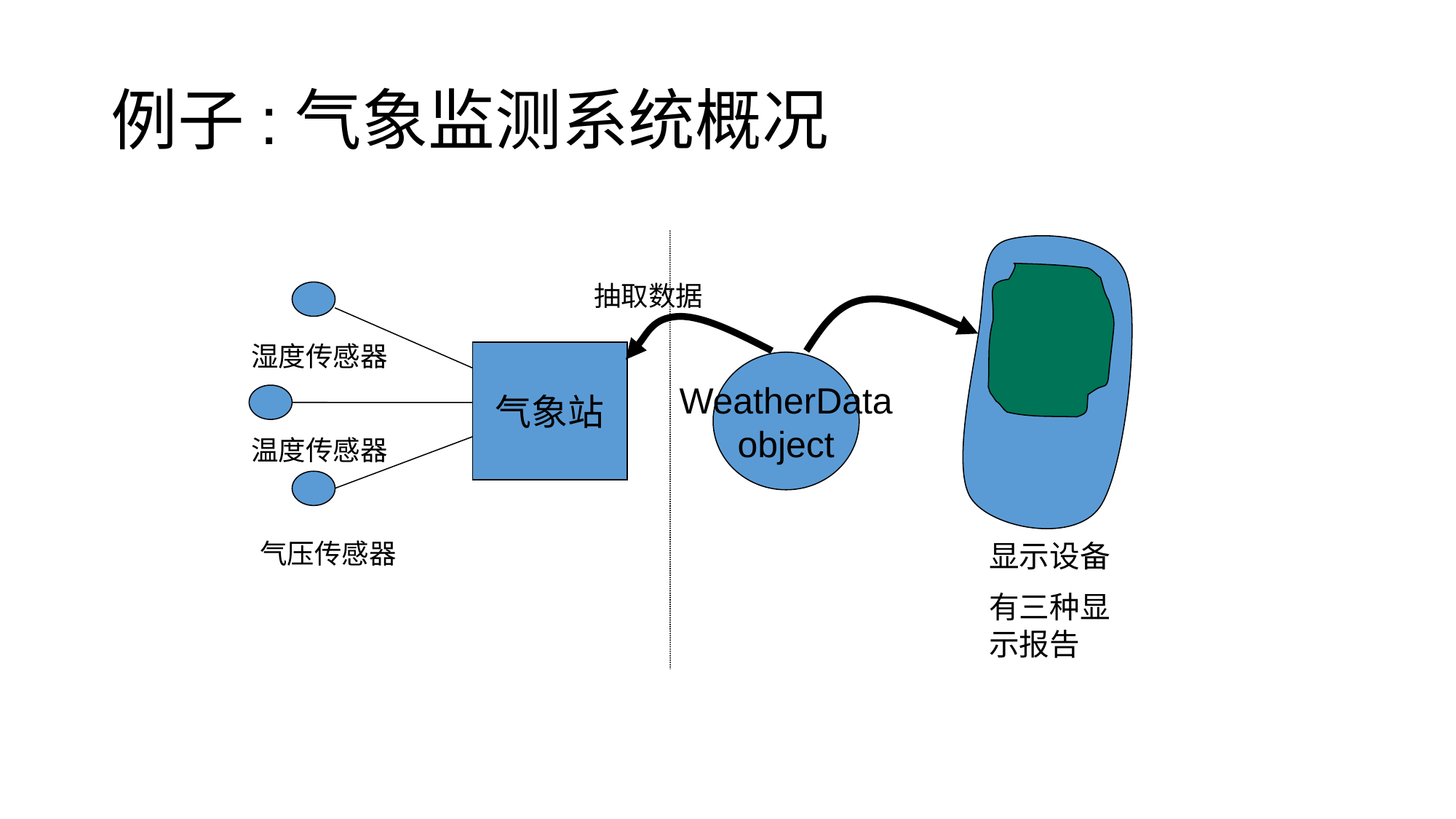

# 例子:气象监测系统概况

抽取数据

湿度传感器
气象站
WeatherData
object

温度传感器

气压传感器
显示设备
有三种显示报告